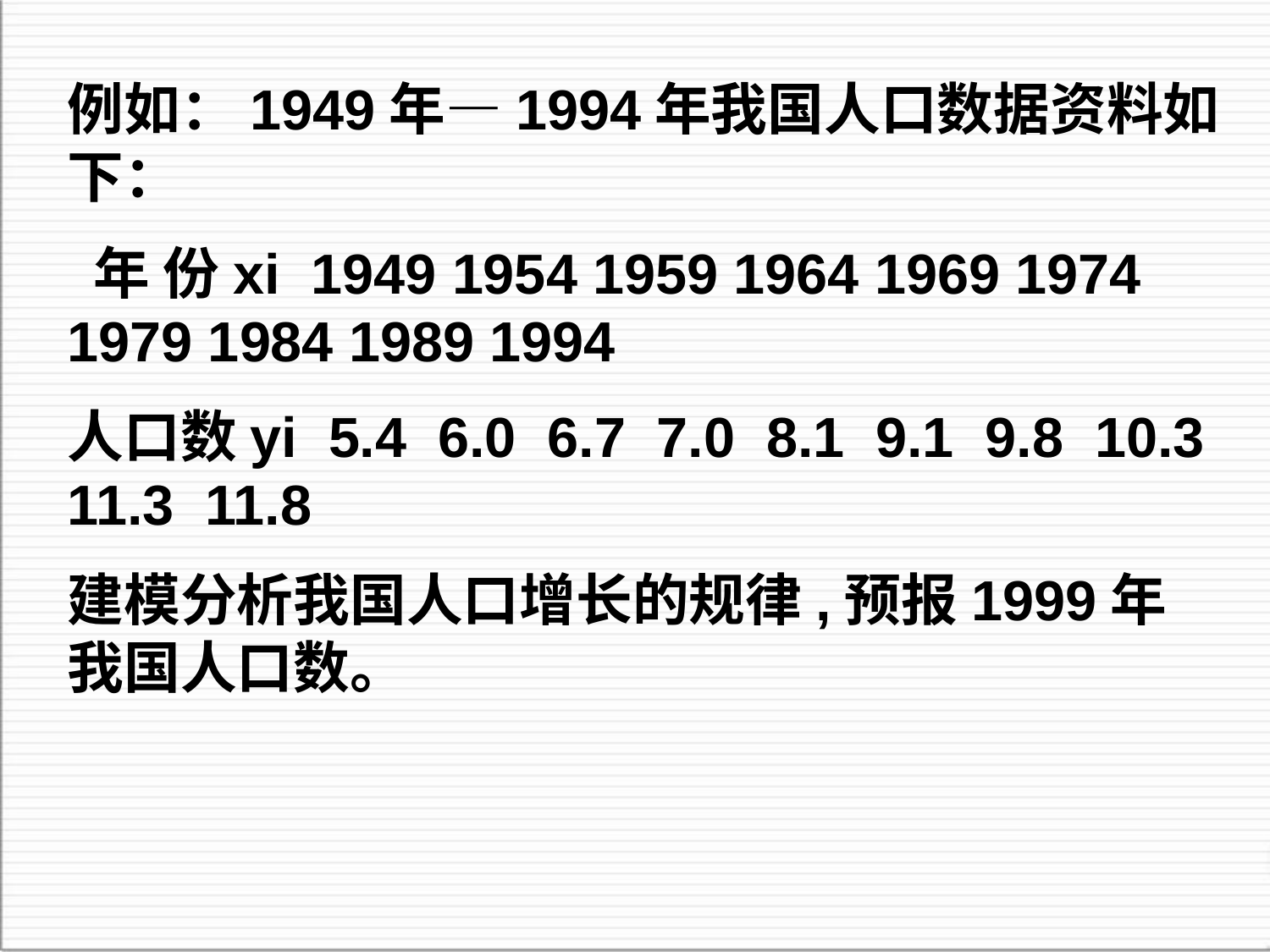

例如：1949年—1994年我国人口数据资料如下：
 年 份xi  1949 1954 1959 1964 1969 1974 1979 1984 1989 1994
人口数yi  5.4  6.0  6.7  7.0  8.1  9.1  9.8  10.3 11.3  11.8
建模分析我国人口增长的规律,预报1999年我国人口数。